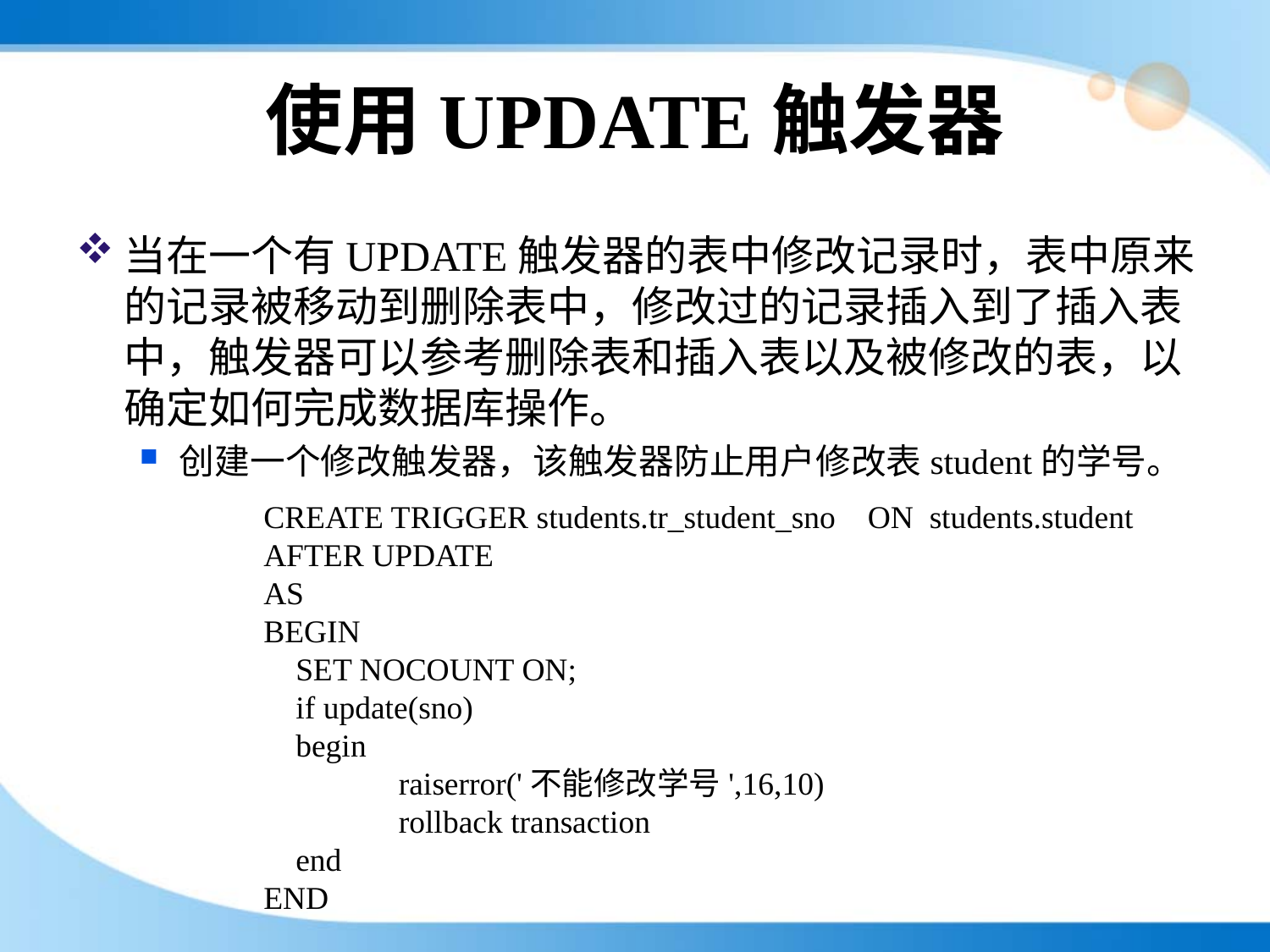

# 使用UPDATE触发器
当在一个有UPDATE触发器的表中修改记录时，表中原来的记录被移动到删除表中，修改过的记录插入到了插入表中，触发器可以参考删除表和插入表以及被修改的表，以确定如何完成数据库操作。
创建一个修改触发器，该触发器防止用户修改表student的学号。

CREATE TRIGGER students.tr_student_sno    ON  students.student
AFTER UPDATE
AS
BEGIN
    SET NOCOUNT ON;
    if update(sno)
    begin
	 raiserror('不能修改学号',16,10)
	 rollback transaction
    end
END